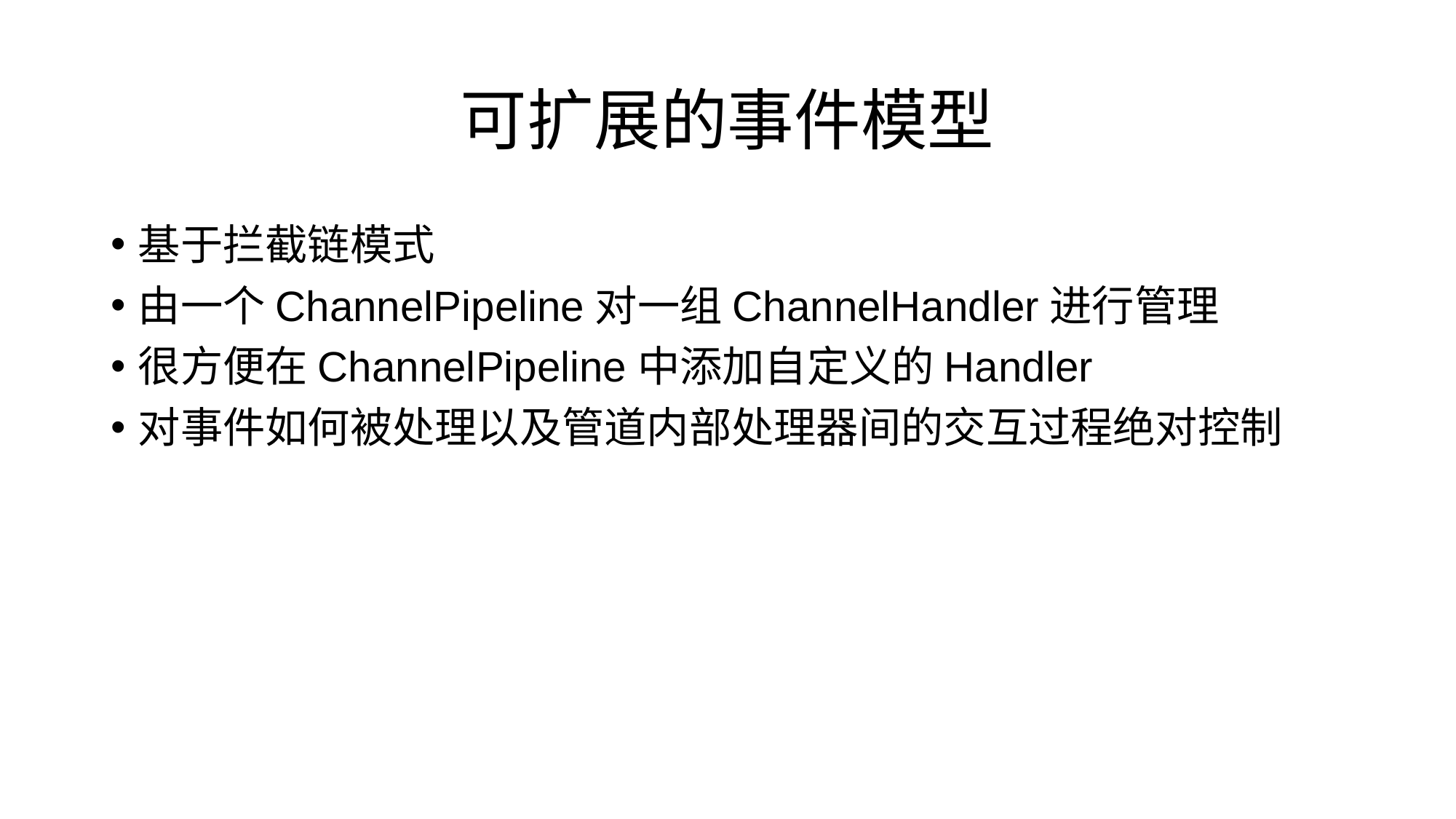

# 可扩展的事件模型
基于拦截链模式
由一个ChannelPipeline对一组ChannelHandler进行管理
很方便在ChannelPipeline中添加自定义的Handler
对事件如何被处理以及管道内部处理器间的交互过程绝对控制